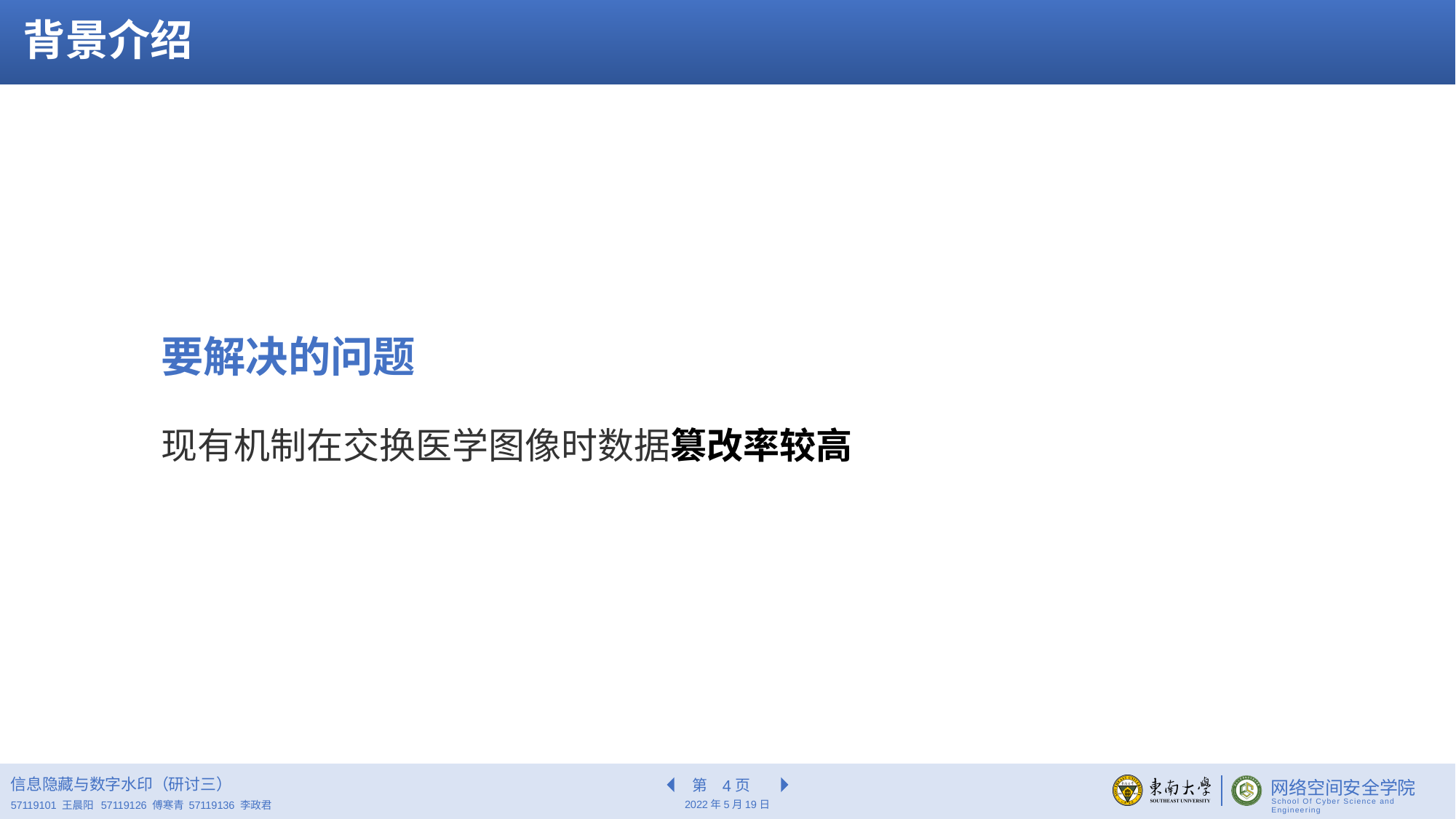

背景介绍
要解决的问题
现有机制在交换医学图像时数据篡改率较高
信息隐藏与数字水印（研讨三）

4
2022年5月19日
57119101 王晨阳  57119126 傅寒青 57119136 李政君